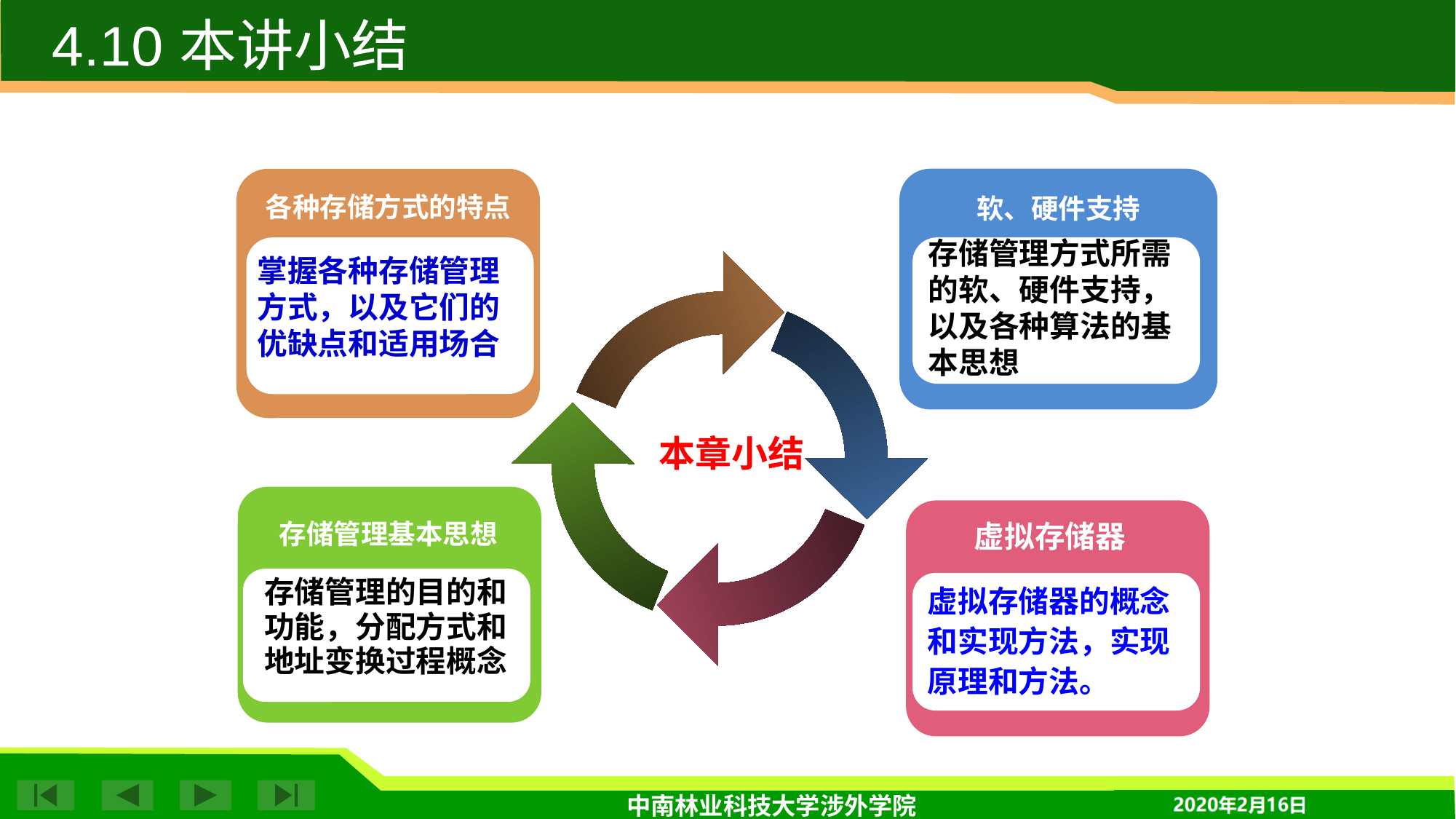

4.10 本讲小结

各种存储方式的特点
软、硬件支持
存储管理方式所需的软、硬件支持，以及各种算法的基本思想

掌握各种存储管理方式，以及它们的优缺点和适用场合

 本章小结

存储管理基本思想
虚拟存储器

存储管理的目的和功能，分配方式和地址变换过程概念

虚拟存储器的概念和实现方法，实现原理和方法。